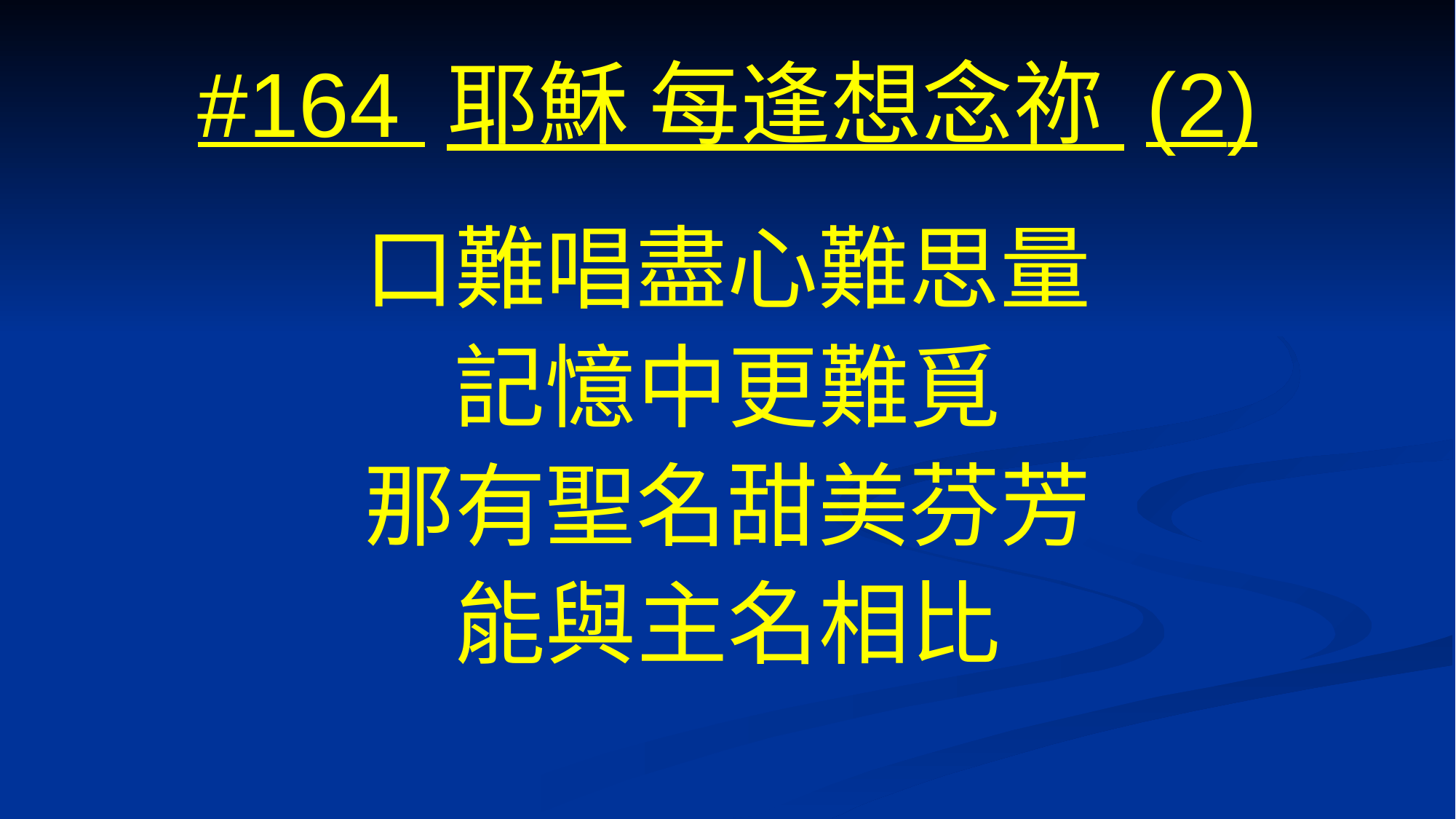

# #164 耶穌 每逢想念祢 (2)
口難唱盡心難思量
記憶中更難覓
那有聖名甜美芬芳
能與主名相比